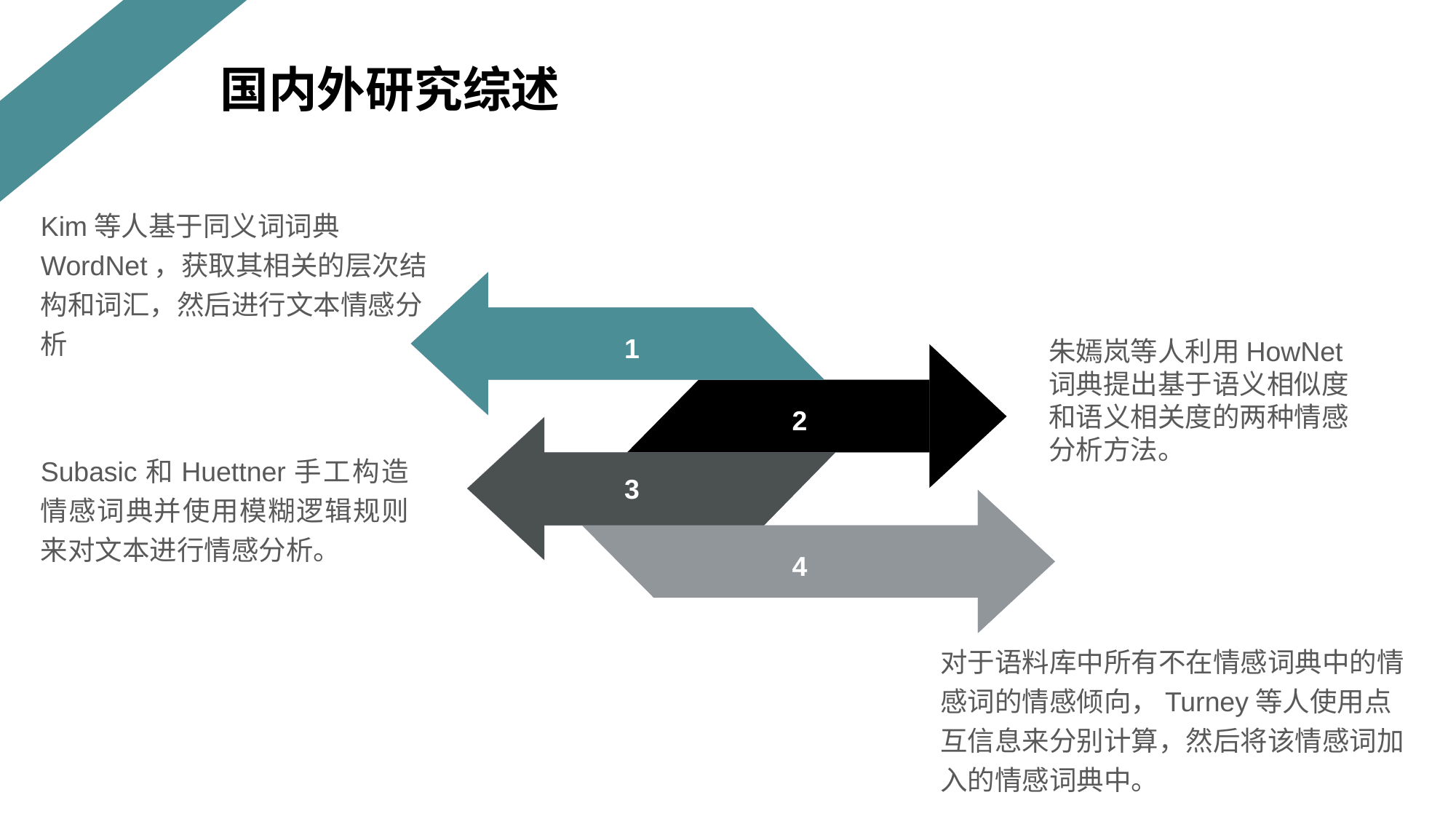

国内外研究综述
Kim等人基于同义词词典WordNet，获取其相关的层次结构和词汇，然后进行文本情感分析

1
2
3
4
朱嫣岚等人利用HowNet词典提出基于语义相似度和语义相关度的两种情感分析方法。
Subasic和Huettner手工构造情感词典并使用模糊逻辑规则来对文本进行情感分析。
对于语料库中所有不在情感词典中的情感词的情感倾向，Turney等人使用点互信息来分别计算，然后将该情感词加入的情感词典中。